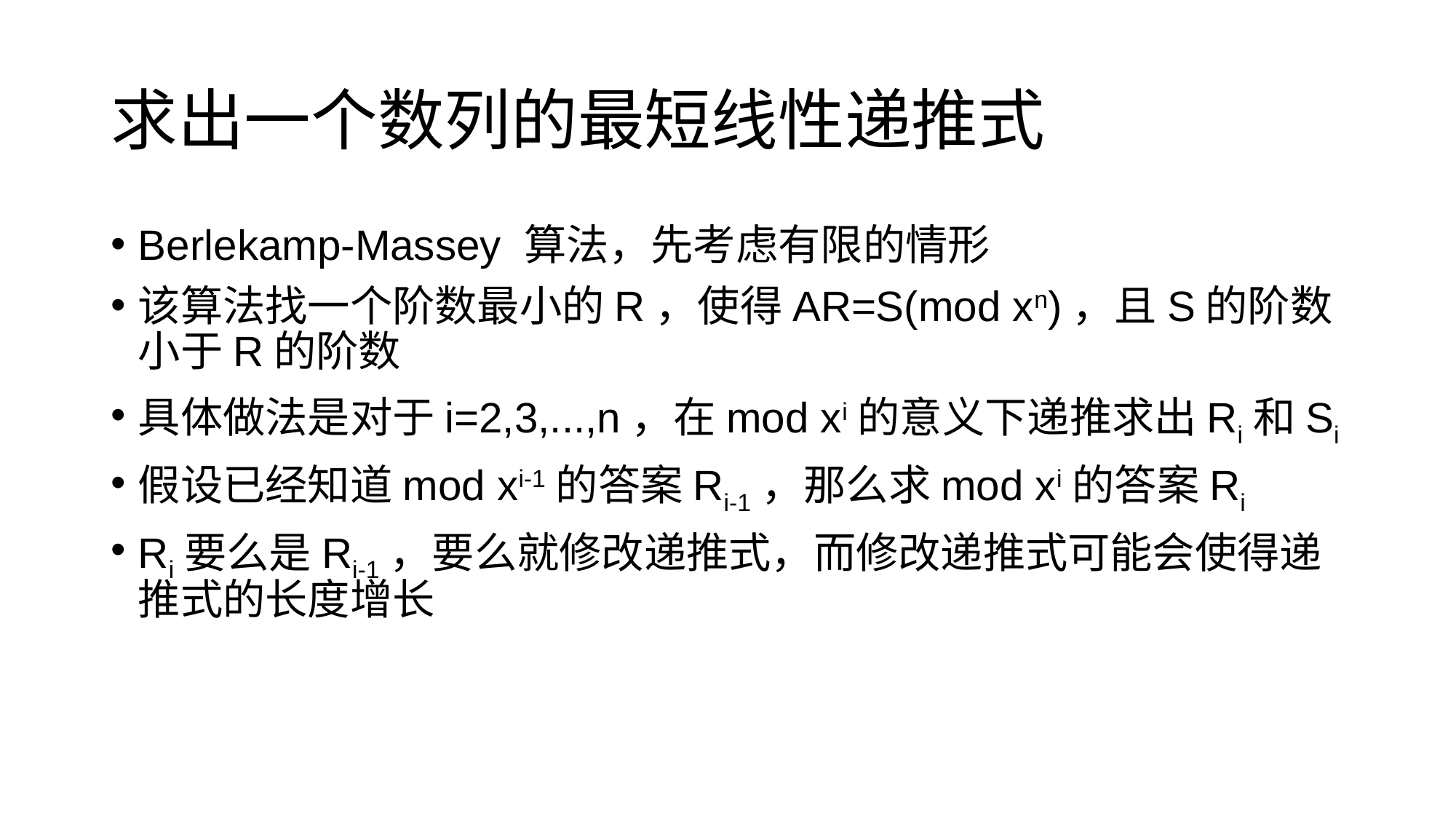

# 求出一个数列的最短线性递推式
Berlekamp-Massey 算法，先考虑有限的情形
该算法找一个阶数最小的R，使得AR=S(mod xn)，且S的阶数小于R的阶数
具体做法是对于i=2,3,...,n，在mod xi的意义下递推求出Ri和Si
假设已经知道mod xi-1的答案Ri-1，那么求mod xi的答案Ri
Ri要么是Ri-1，要么就修改递推式，而修改递推式可能会使得递推式的长度增长